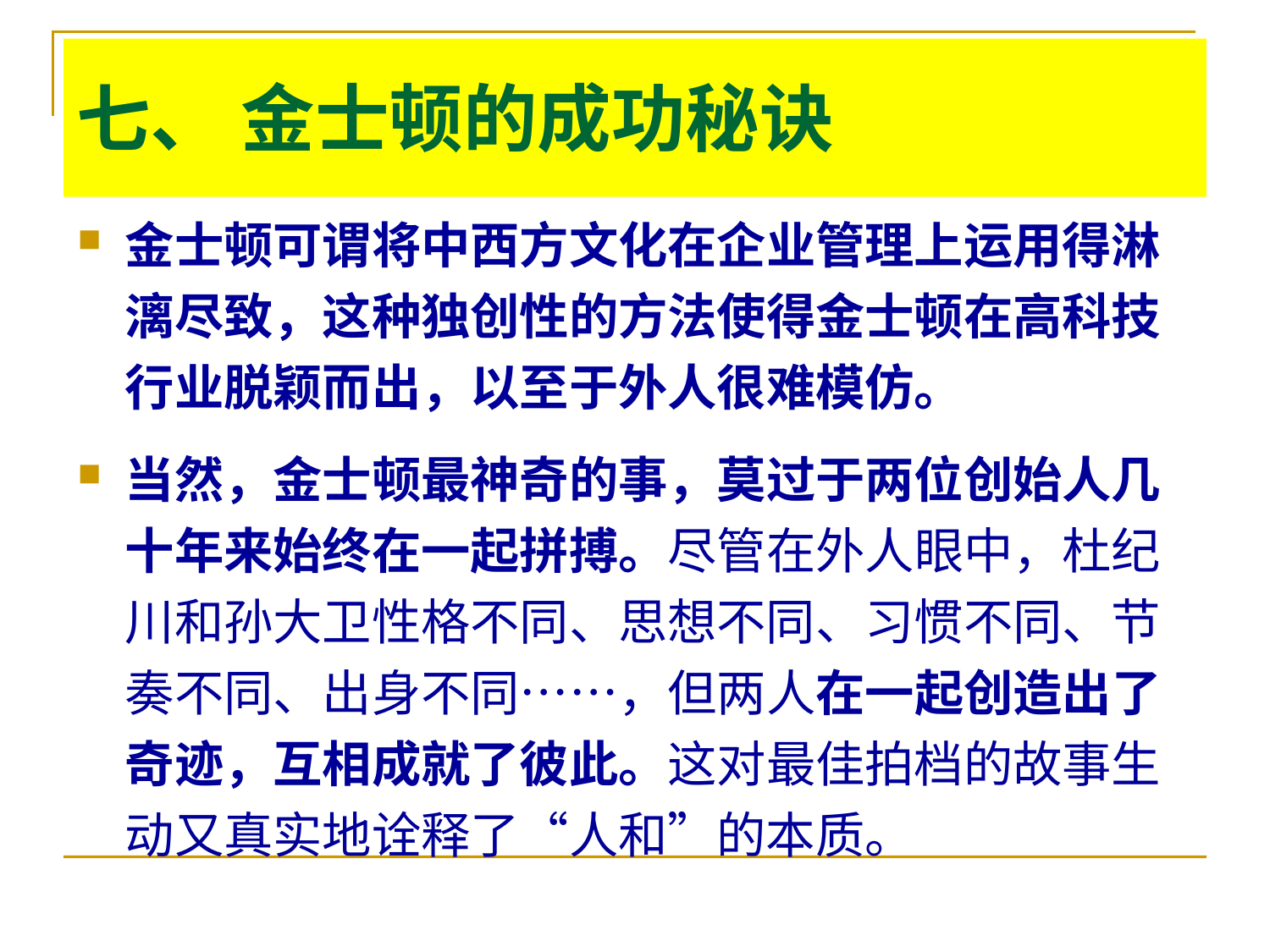

# 七、 金士顿的成功秘诀
金士顿可谓将中西方文化在企业管理上运用得淋漓尽致，这种独创性的方法使得金士顿在高科技行业脱颖而出，以至于外人很难模仿。
当然，金士顿最神奇的事，莫过于两位创始人几十年来始终在一起拼搏。尽管在外人眼中，杜纪川和孙大卫性格不同、思想不同、习惯不同、节奏不同、出身不同……，但两人在一起创造出了奇迹，互相成就了彼此。这对最佳拍档的故事生动又真实地诠释了“人和”的本质。

67